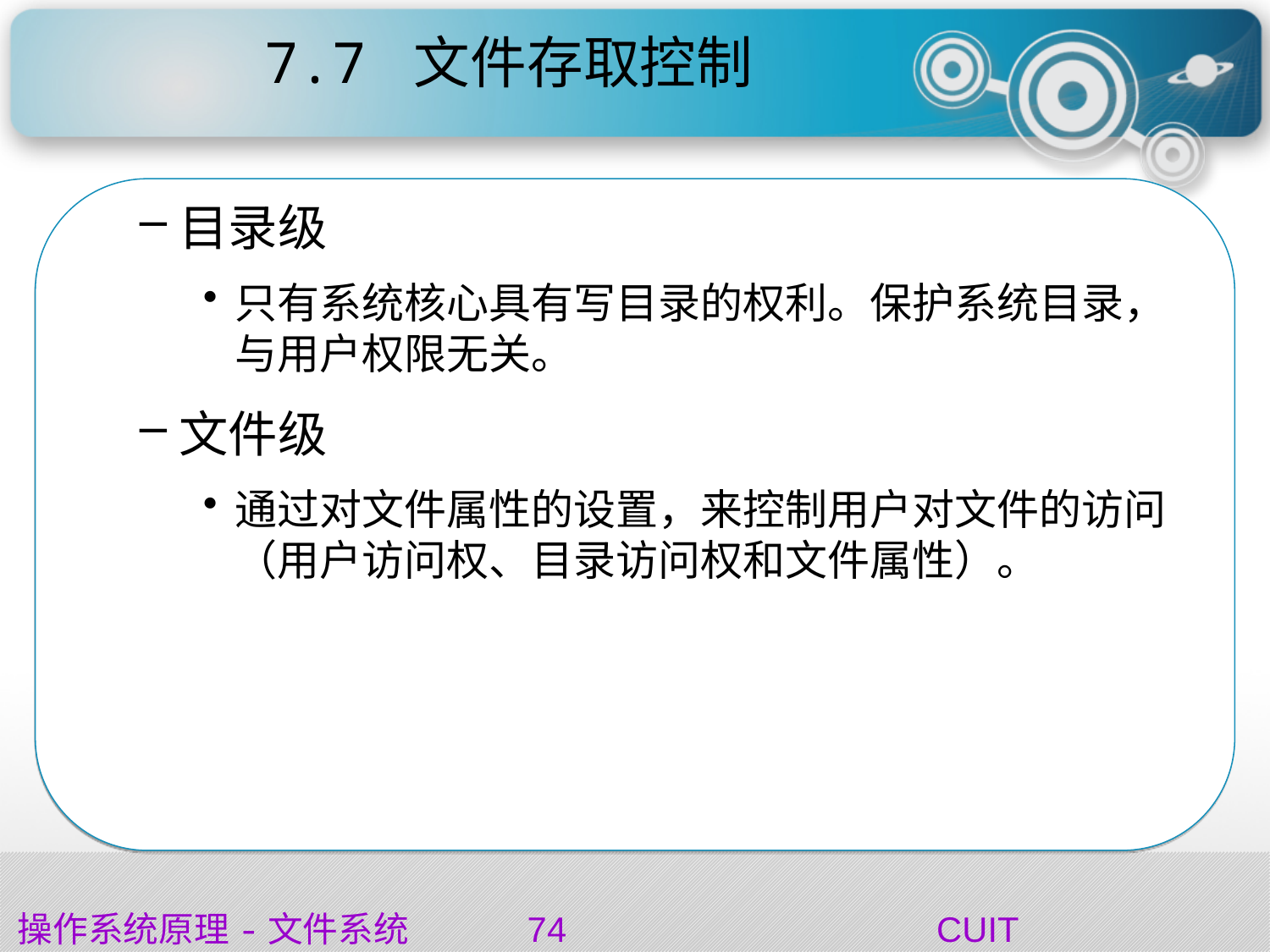

# 7.7 文件存取控制
目录级
只有系统核心具有写目录的权利。保护系统目录，与用户权限无关。
文件级
通过对文件属性的设置，来控制用户对文件的访问（用户访问权、目录访问权和文件属性）。